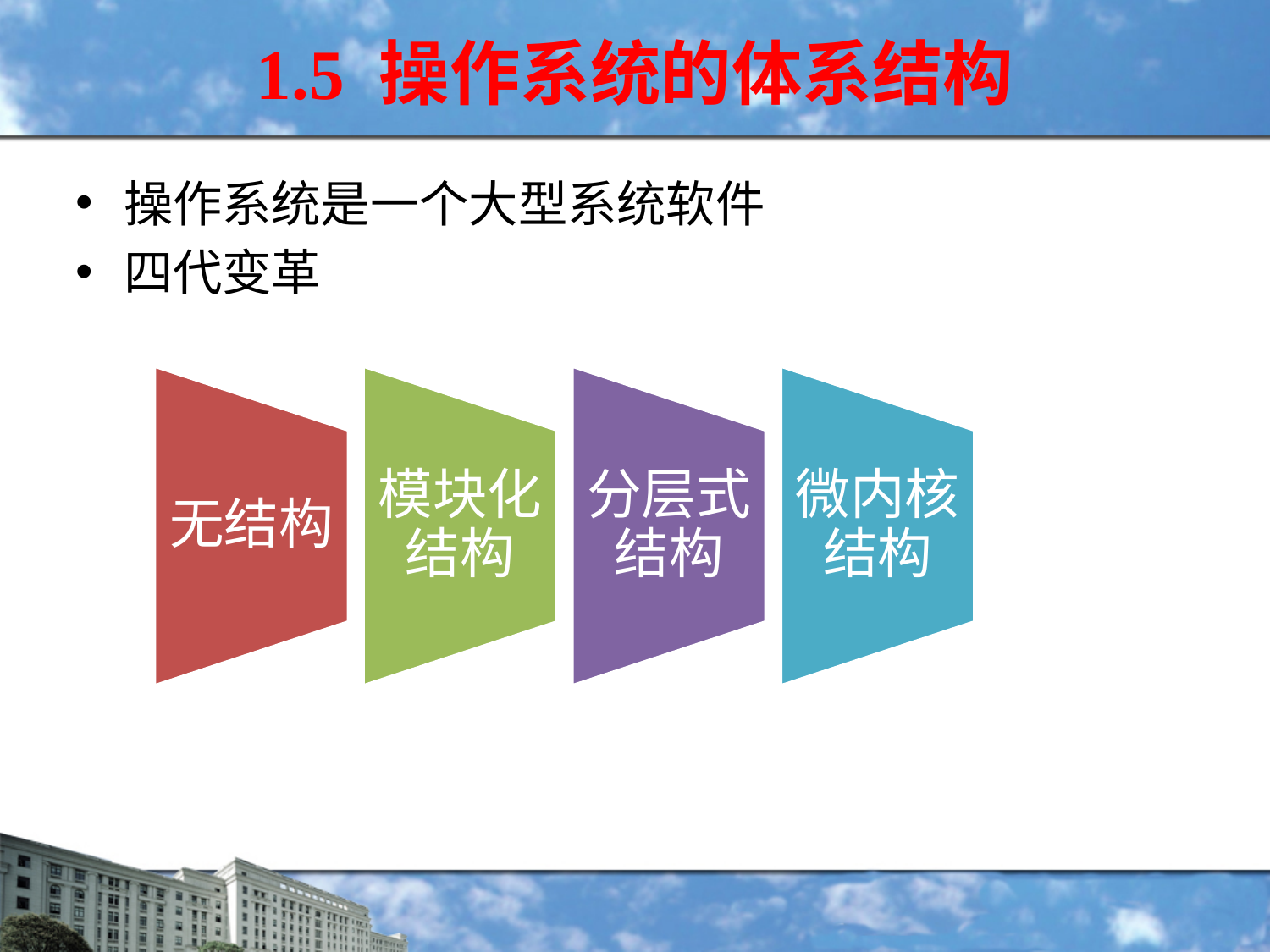

# 1.5 操作系统的体系结构
操作系统是一个大型系统软件
四代变革
无结构
模块化结构
分层式结构
微内核结构